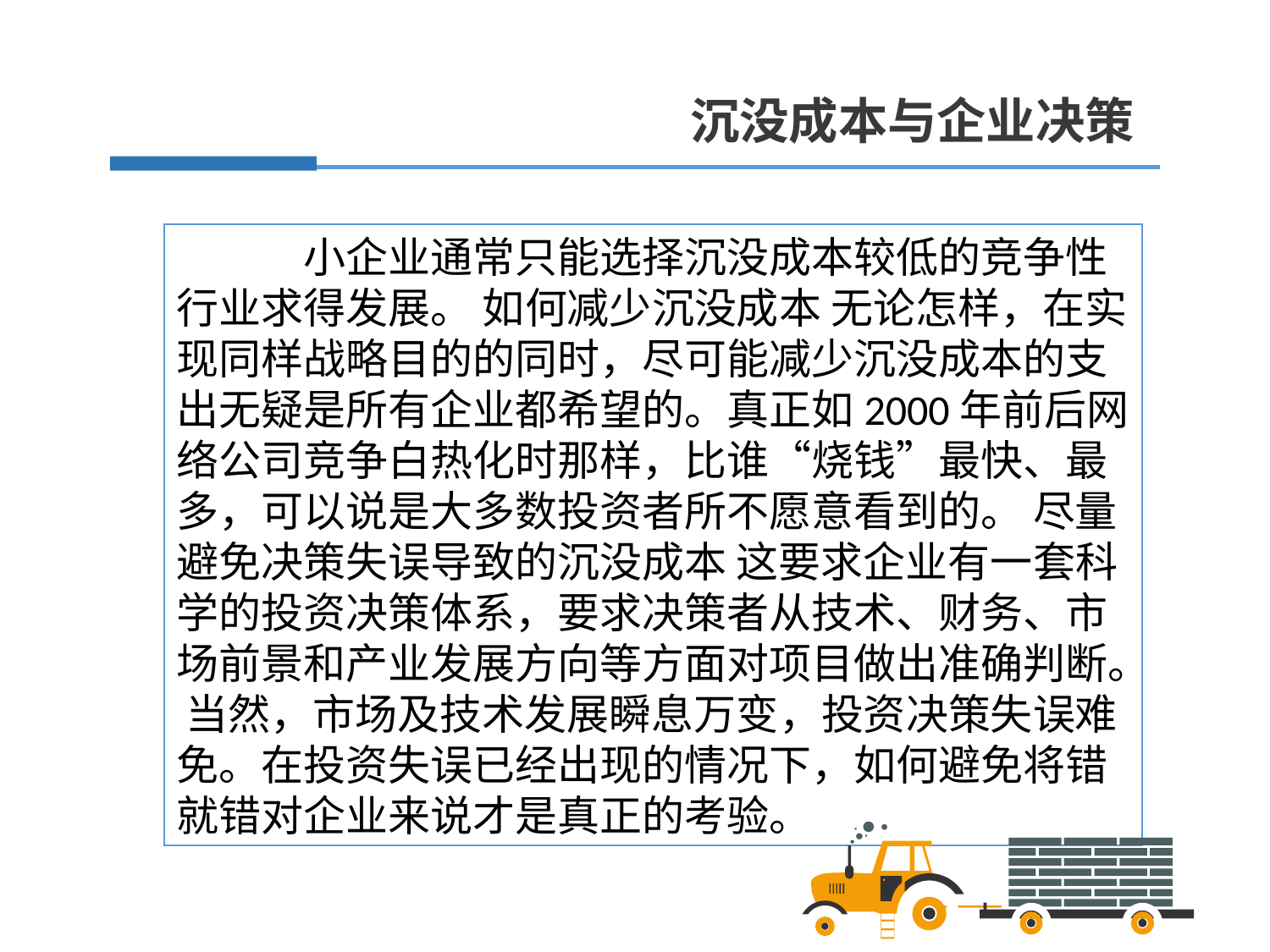

沉没成本与企业决策

	小企业通常只能选择沉没成本较低的竞争性行业求得发展。 如何减少沉没成本 无论怎样，在实现同样战略目的的同时，尽可能减少沉没成本的支出无疑是所有企业都希望的。真正如2000年前后网络公司竞争白热化时那样，比谁“烧钱”最快、最多，可以说是大多数投资者所不愿意看到的。 尽量避免决策失误导致的沉没成本 这要求企业有一套科学的投资决策体系，要求决策者从技术、财务、市场前景和产业发展方向等方面对项目做出准确判断。 当然，市场及技术发展瞬息万变，投资决策失误难免。在投资失误已经出现的情况下，如何避免将错就错对企业来说才是真正的考验。